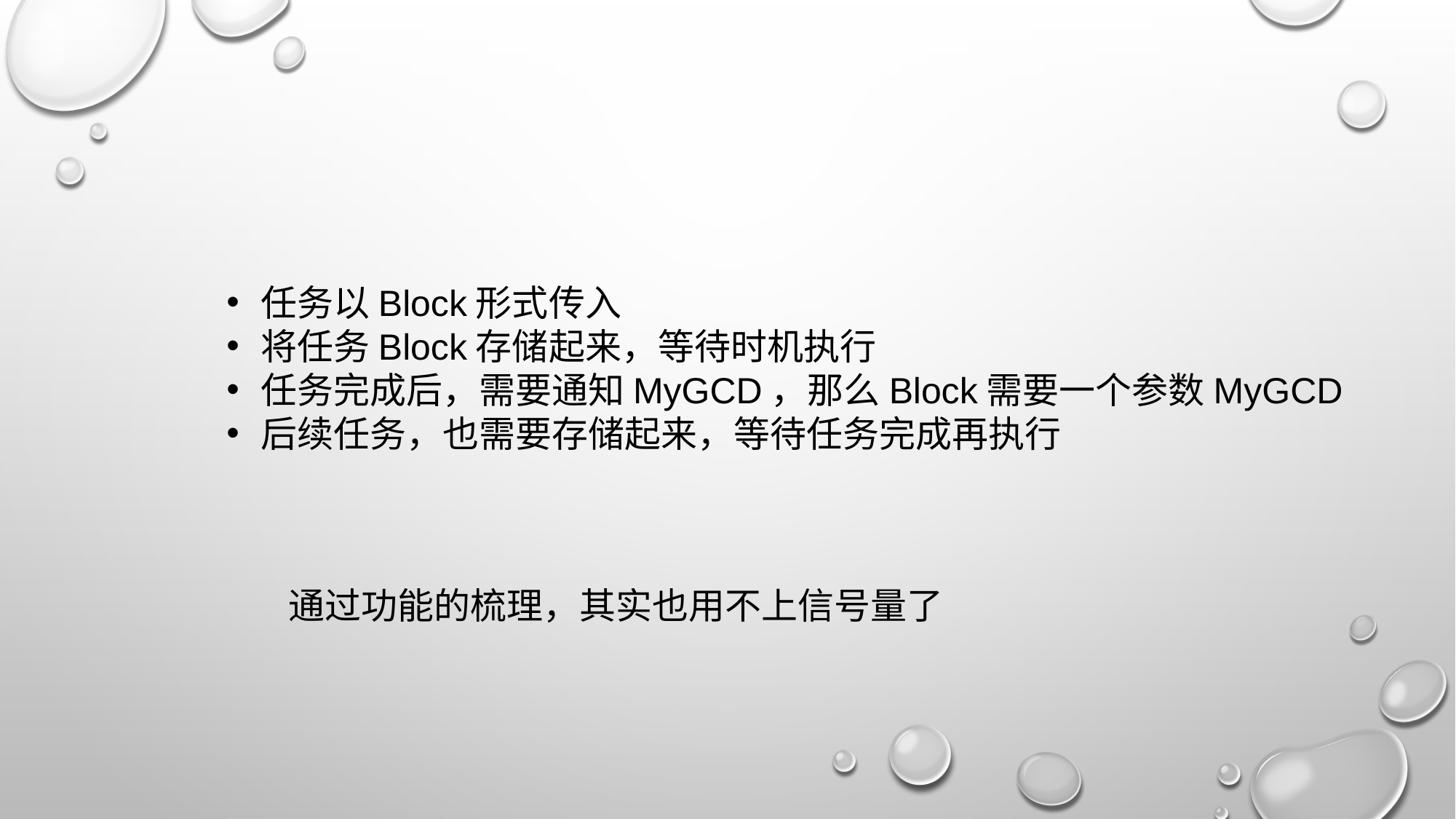

任务以Block形式传入
将任务Block存储起来，等待时机执行
任务完成后，需要通知MyGCD，那么Block需要一个参数MyGCD
后续任务，也需要存储起来，等待任务完成再执行
通过功能的梳理，其实也用不上信号量了